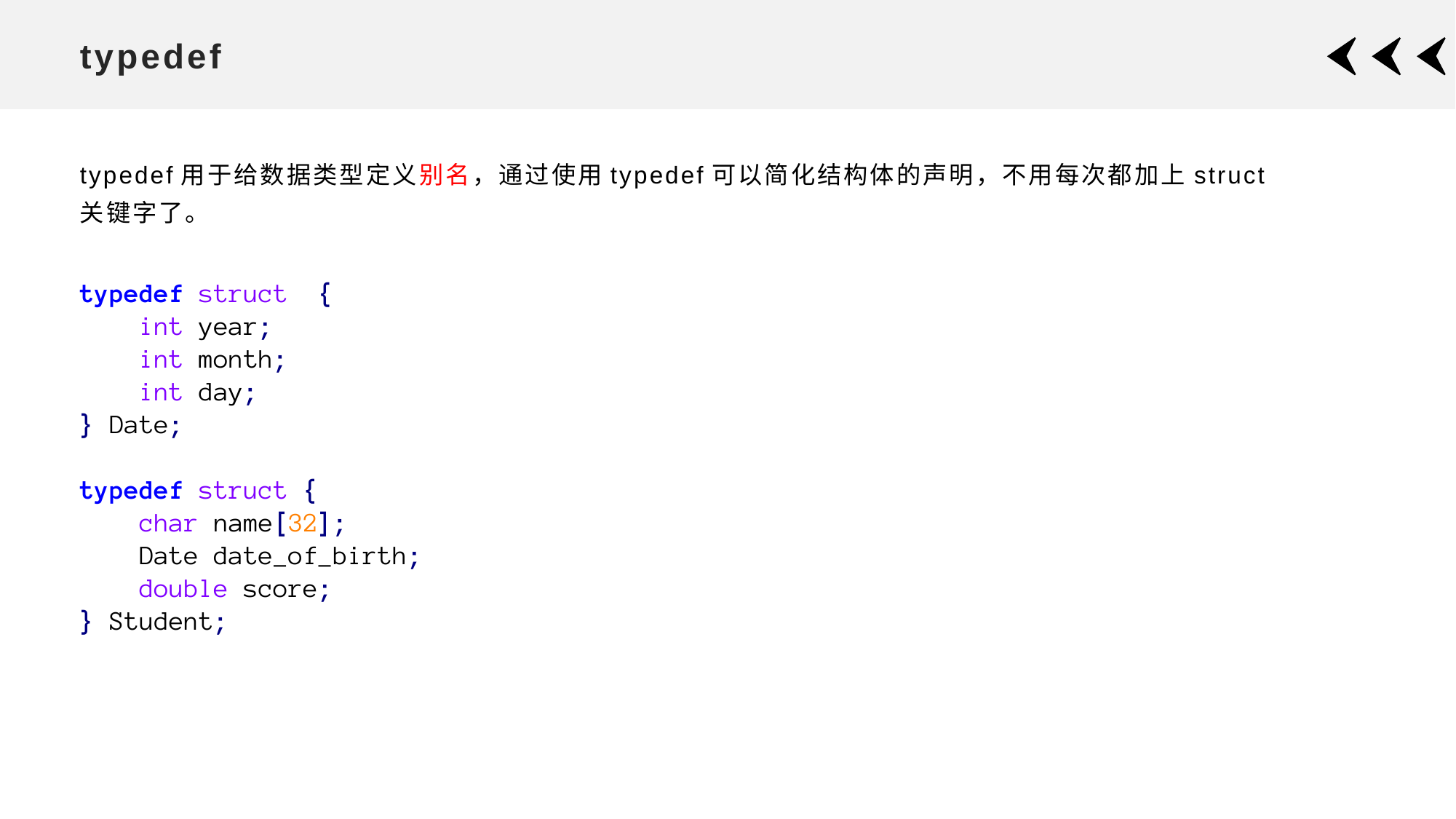

# typedef
typedef用于给数据类型定义别名，通过使用typedef可以简化结构体的声明，不用每次都加上struct关键字了。
typedef struct  {
    int year;
    int month;
    int day;
} Date;

typedef struct {
    char name[32];
    Date date_of_birth;
    double score;
} Student;